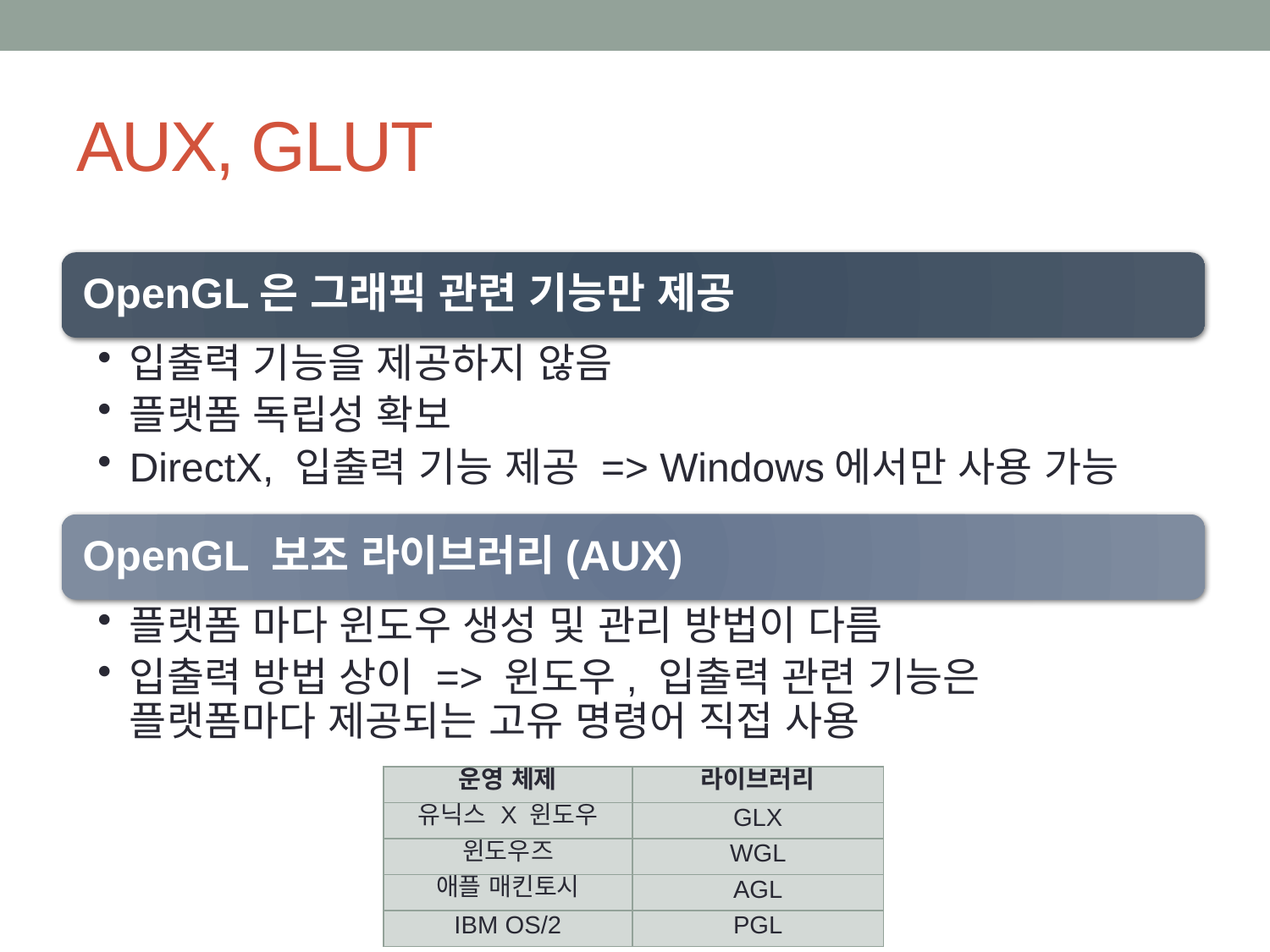

# AUX, GLUT
OpenGL은 그래픽 관련 기능만 제공
입출력 기능을 제공하지 않음
플랫폼 독립성 확보
DirectX, 입출력 기능 제공 => Windows에서만 사용 가능
OpenGL 보조 라이브러리(AUX)
플랫폼 마다 윈도우 생성 및 관리 방법이 다름
입출력 방법 상이 => 윈도우, 입출력 관련 기능은 플랫폼마다 제공되는 고유 명령어 직접 사용
| 운영 체제 | 라이브러리 |
| --- | --- |
| 유닉스 X 윈도우 | GLX |
| 윈도우즈 | WGL |
| 애플 매킨토시 | AGL |
| IBM OS/2 | PGL |